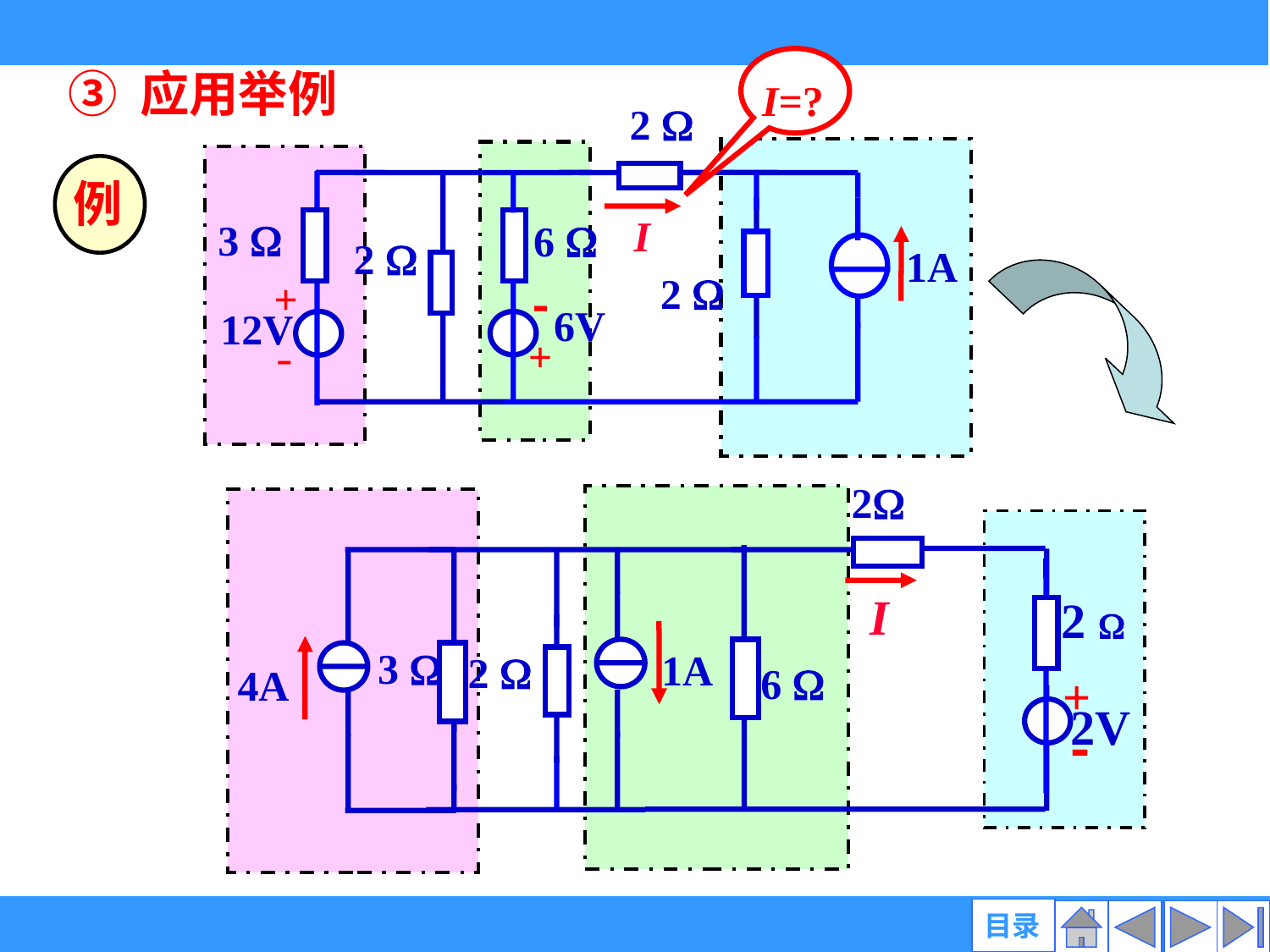

I=?
2 Ω

I

3 Ω
6 Ω

2 Ω

1A

2 Ω
+

-

6V

12V

+

-

③ 应用举例

例

 2Ω

I

2 Ω

1A

6 Ω

3 Ω

4A

2 Ω

+

2V

-